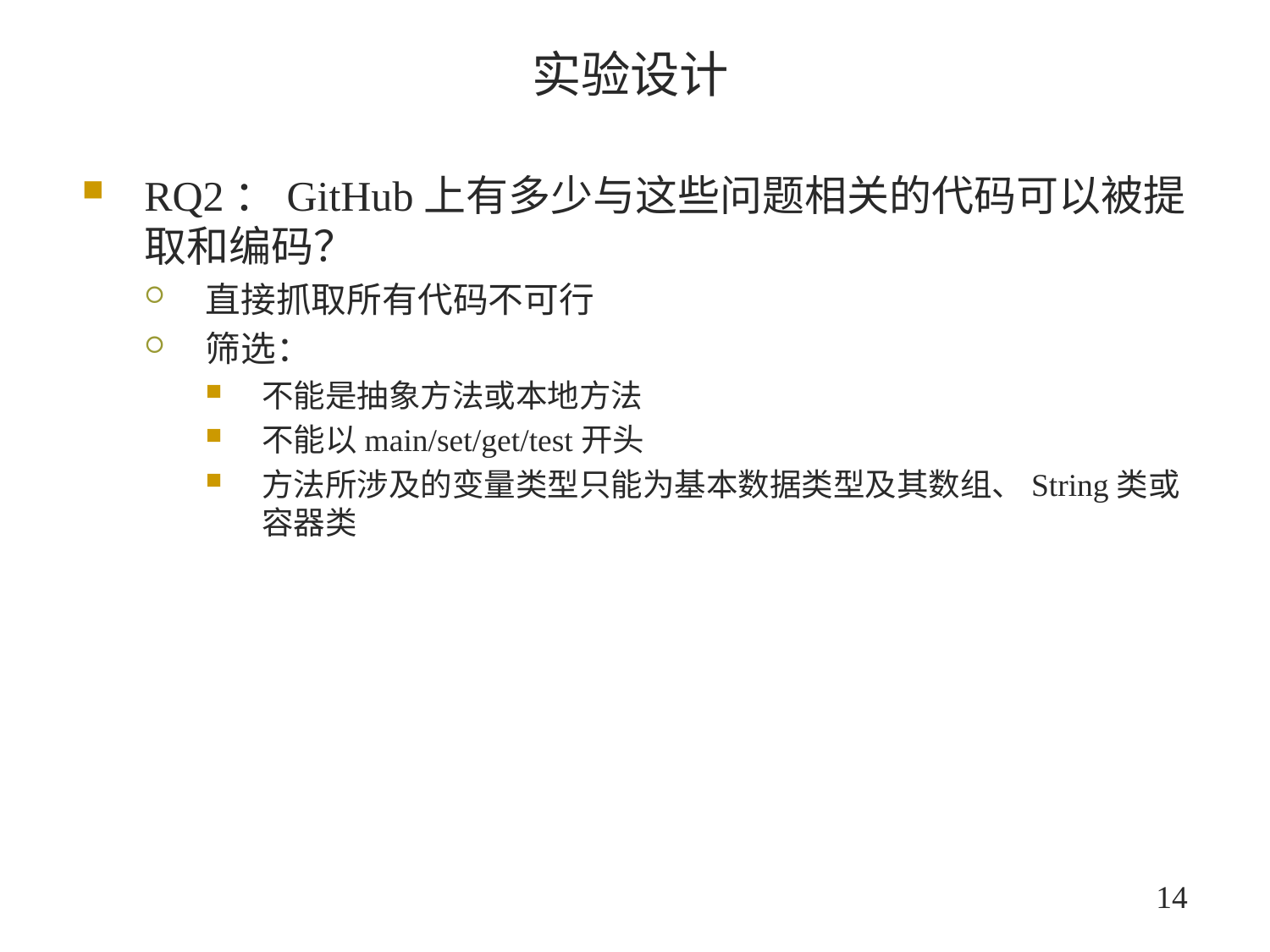

# 实验设计
RQ2：GitHub上有多少与这些问题相关的代码可以被提取和编码？
直接抓取所有代码不可行
筛选：
不能是抽象方法或本地方法
不能以main/set/get/test开头
方法所涉及的变量类型只能为基本数据类型及其数组、String类或容器类

14